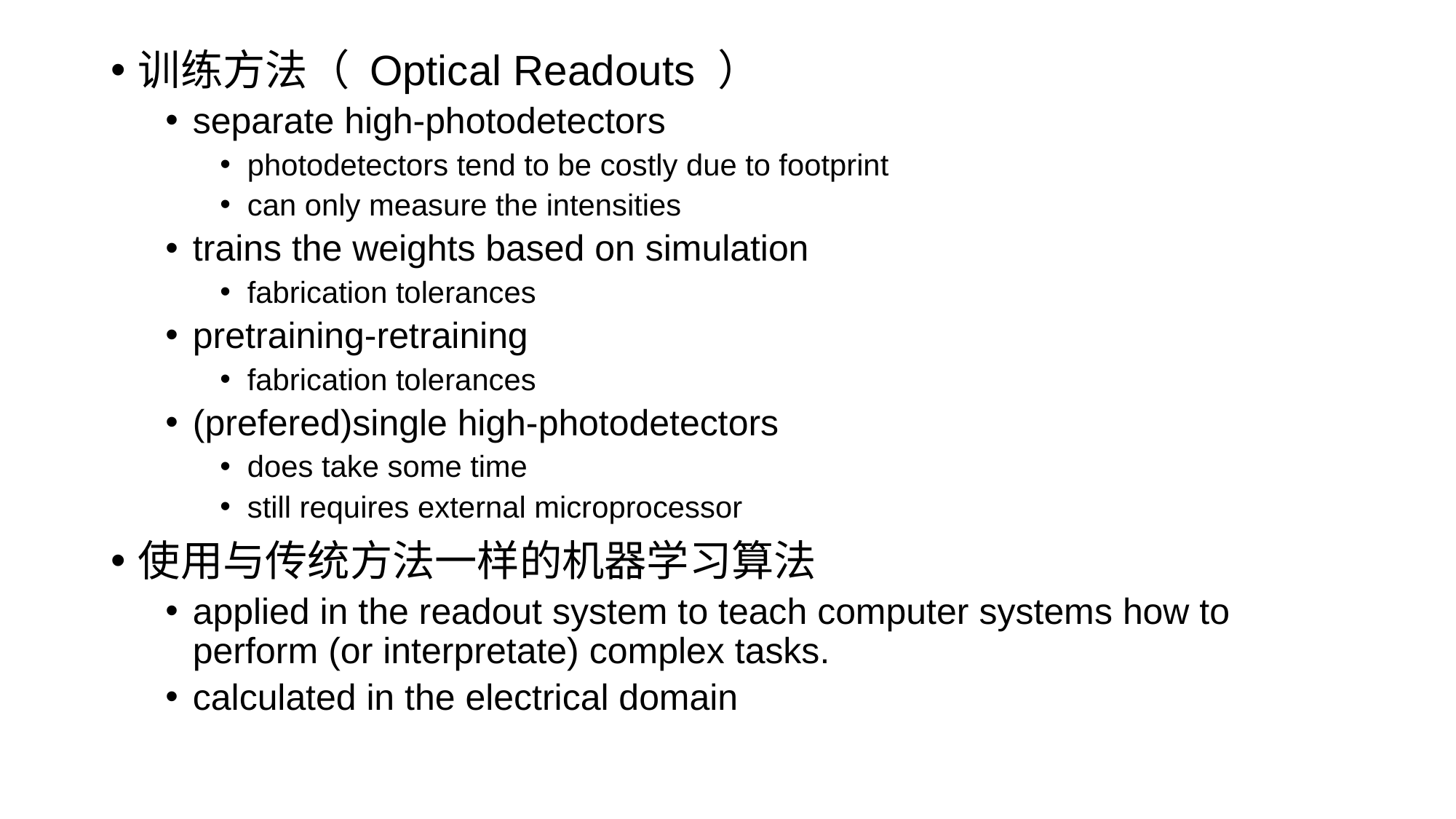

训练方法（ Optical Readouts ）
separate high-photodetectors
photodetectors tend to be costly due to footprint
can only measure the intensities
trains the weights based on simulation
fabrication tolerances
pretraining-retraining
fabrication tolerances
(prefered)single high-photodetectors
does take some time
still requires external microprocessor
使用与传统方法一样的机器学习算法
applied in the readout system to teach computer systems how to perform (or interpretate) complex tasks.
calculated in the electrical domain